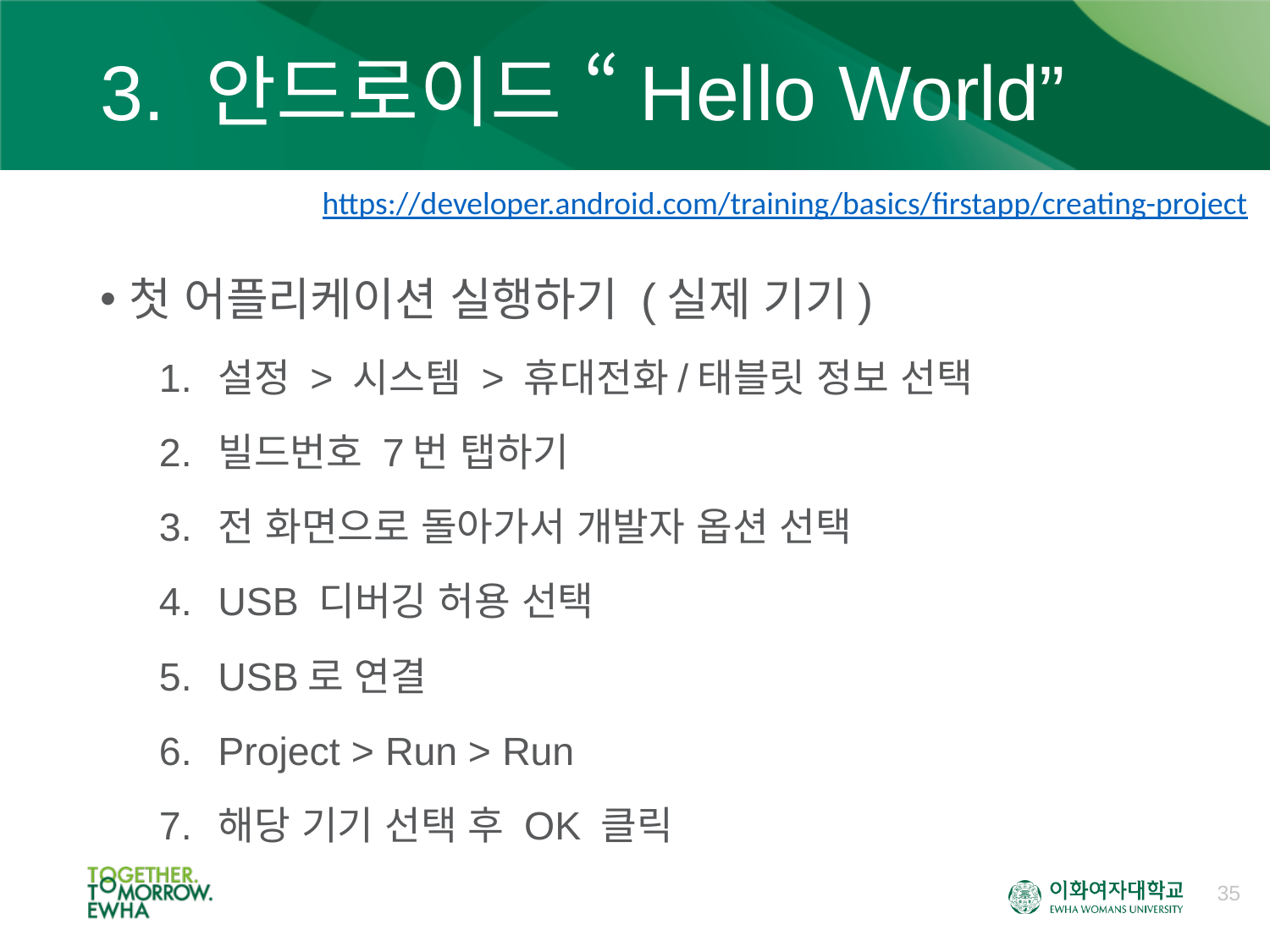

# 3. 안드로이드 “Hello World”
https://developer.android.com/training/basics/firstapp/creating-project
첫 어플리케이션 실행하기 (실제 기기)
설정 > 시스템 > 휴대전화/태블릿 정보 선택
빌드번호 7번 탭하기
전 화면으로 돌아가서 개발자 옵션 선택
USB 디버깅 허용 선택
USB로 연결
Project > Run > Run
해당 기기 선택 후 OK 클릭
35